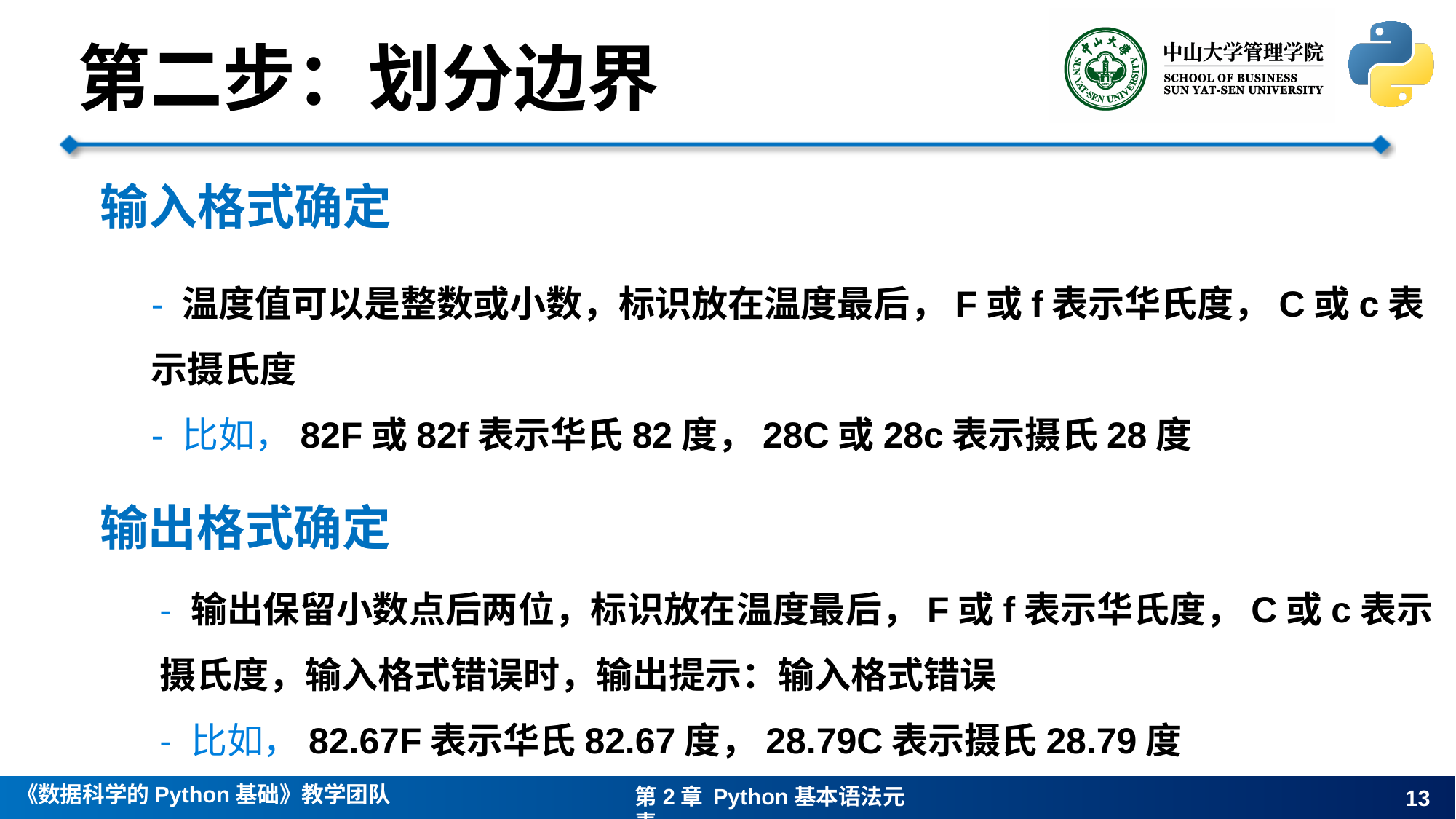

第二步：划分边界
输入格式确定
- 温度值可以是整数或小数，标识放在温度最后，F或f表示华氏度，C或c表示摄氏度
- 比如，82F或82f表示华氏82度，28C或28c表示摄氏28度
输出格式确定
- 输出保留小数点后两位，标识放在温度最后，F或f表示华氏度，C或c表示摄氏度，输入格式错误时，输出提示：输入格式错误
- 比如，82.67F表示华氏82.67度，28.79C表示摄氏28.79度